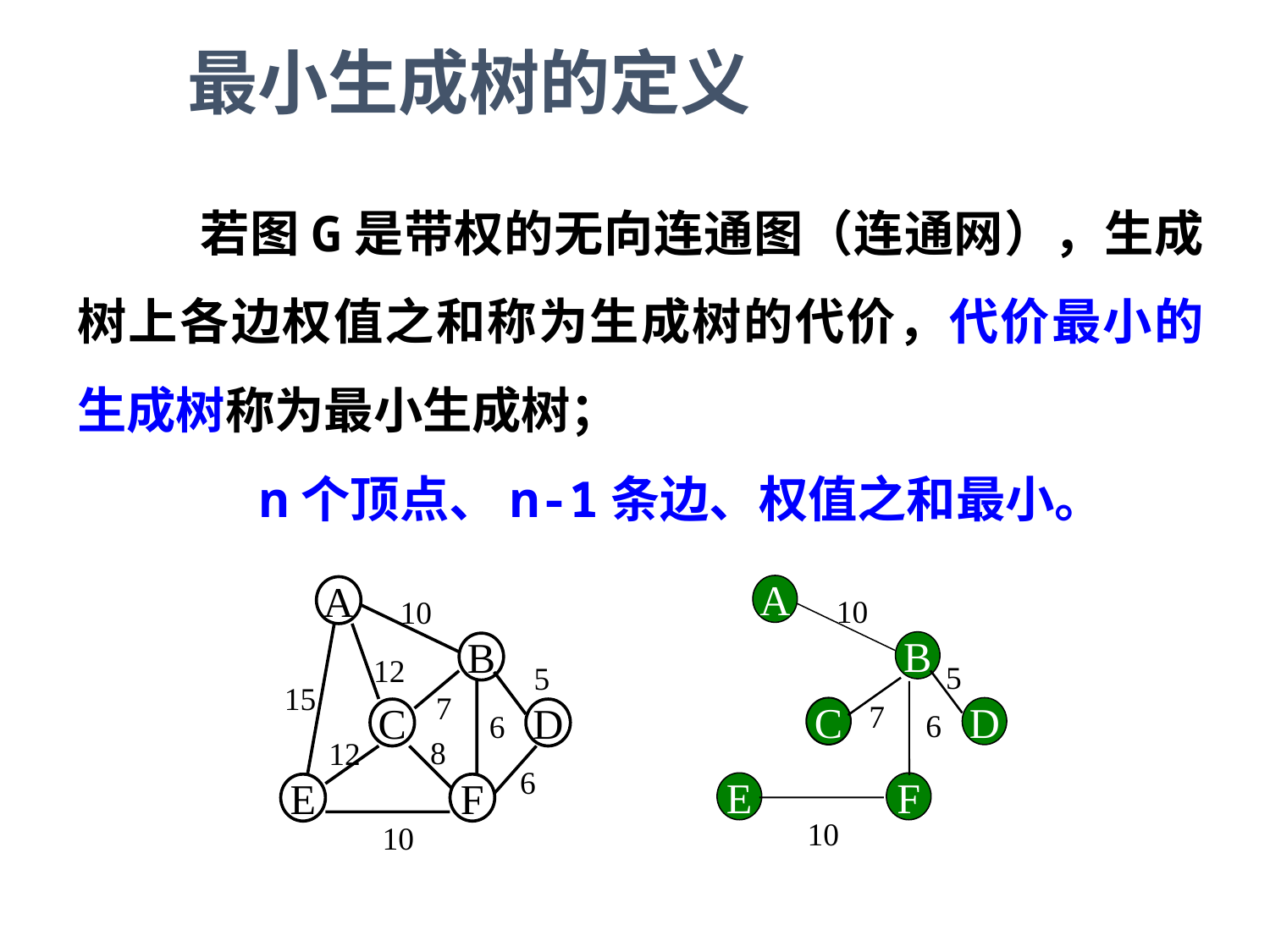

最小生成树的定义
    若图G是带权的无向连通图（连通网），生成树上各边权值之和称为生成树的代价，代价最小的生成树称为最小生成树；
    n个顶点、n-1条边、权值之和最小。
A
10

B
5

7
C
D
6
E
F

10

A
10

B
12
5

15

7
C
D
6
8
12

6
E
F

10